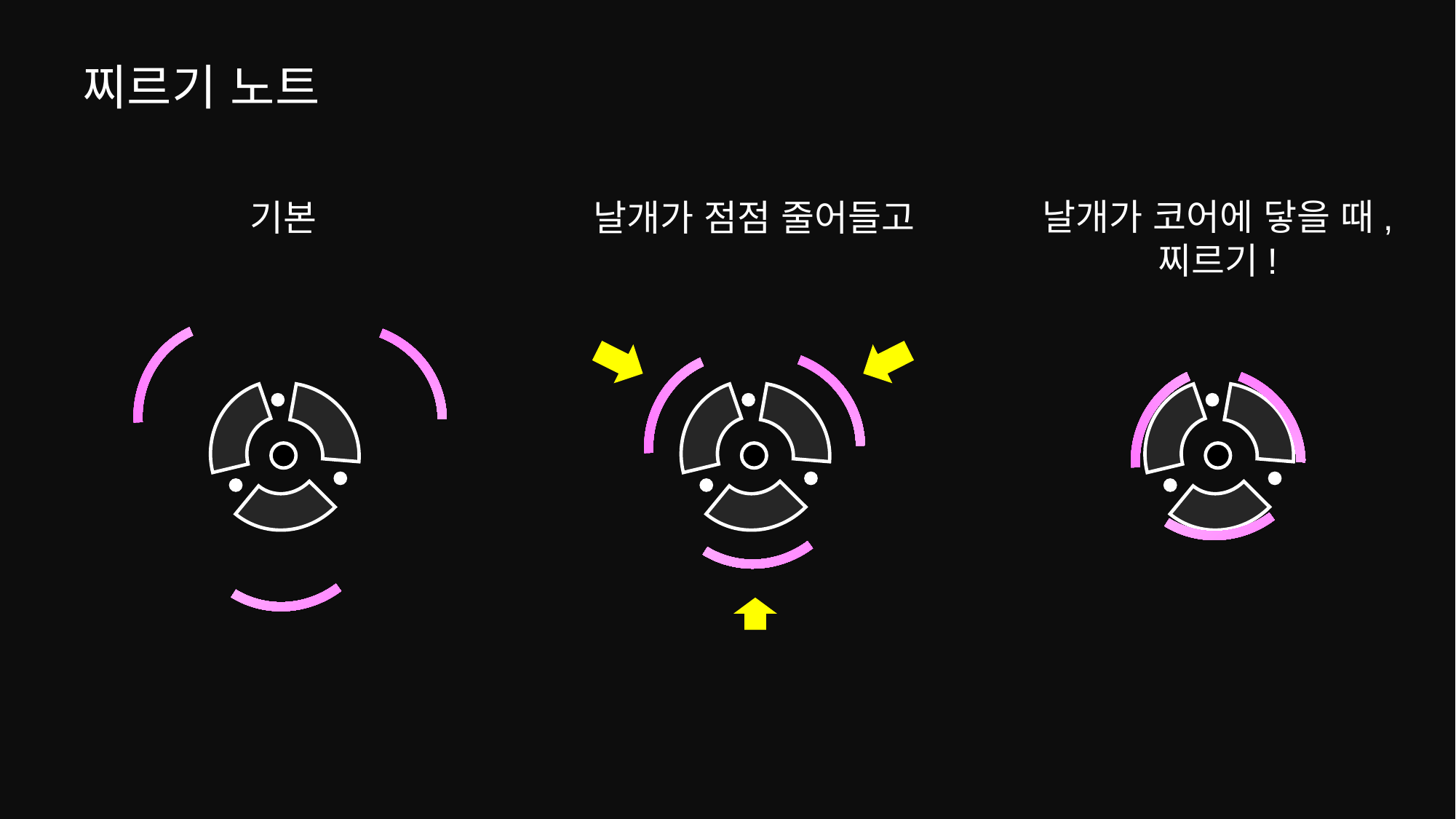

찌르기 노트
날개가 코어에 닿을 때,
찌르기!
기본
날개가 점점 줄어들고